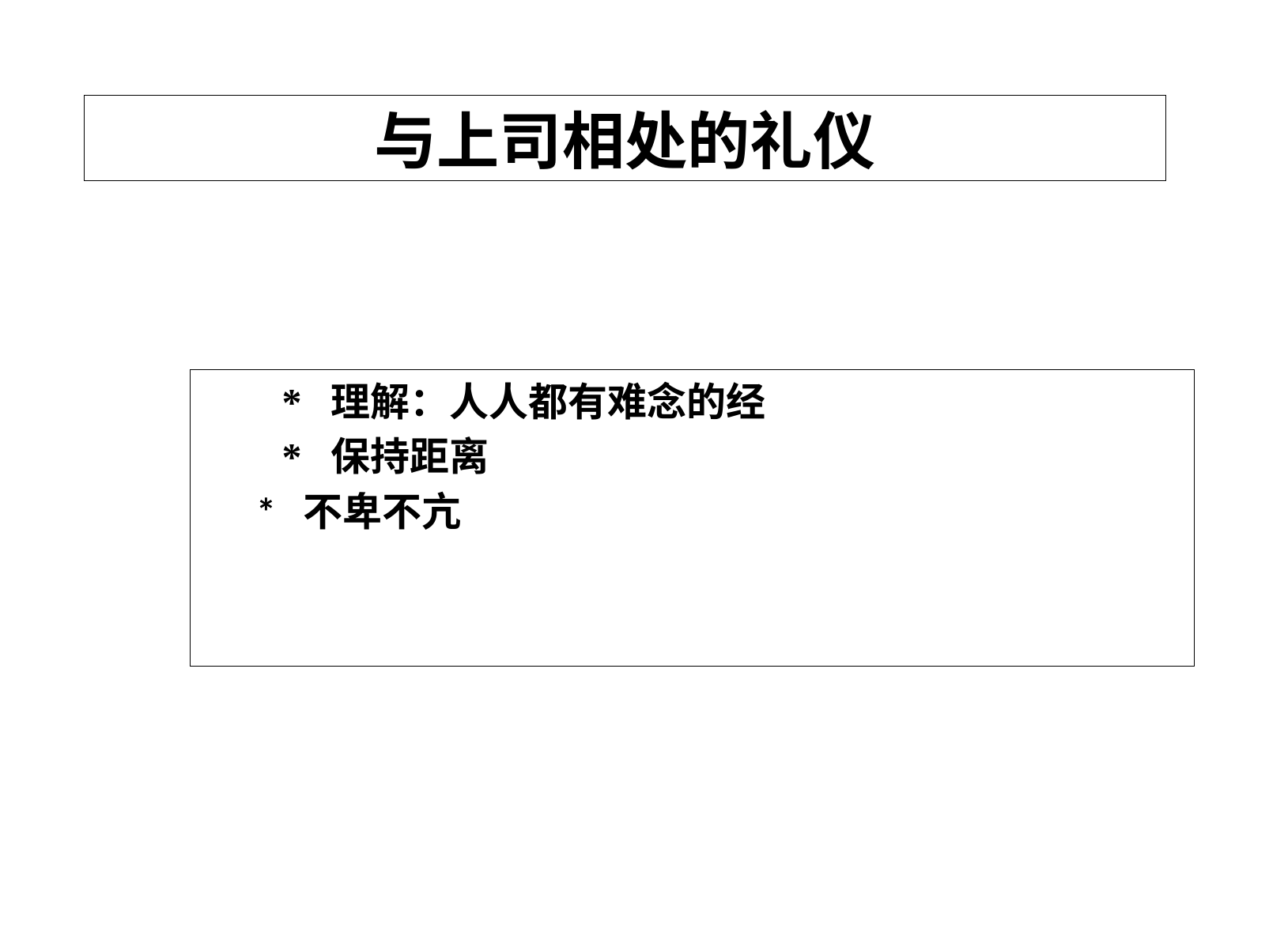

# 与上司相处的礼仪
        *  理解：人人都有难念的经
        *  保持距离
      *  不卑不亢